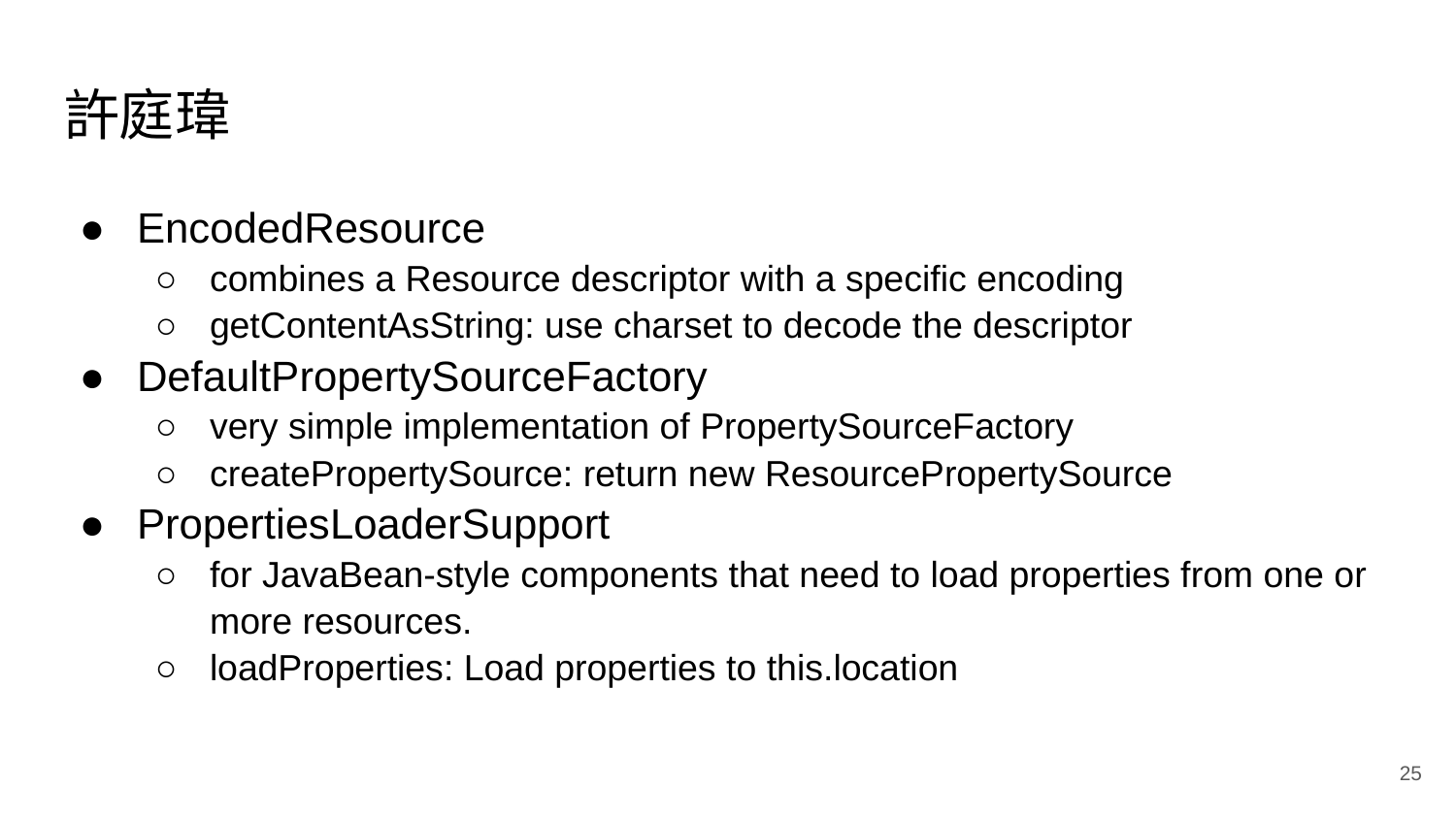

# 許庭瑋
EncodedResource
combines a Resource descriptor with a specific encoding
getContentAsString: use charset to decode the descriptor
DefaultPropertySourceFactory
very simple implementation of PropertySourceFactory
createPropertySource: return new ResourcePropertySource
PropertiesLoaderSupport
for JavaBean-style components that need to load properties from one or more resources.
loadProperties: Load properties to this.location
25